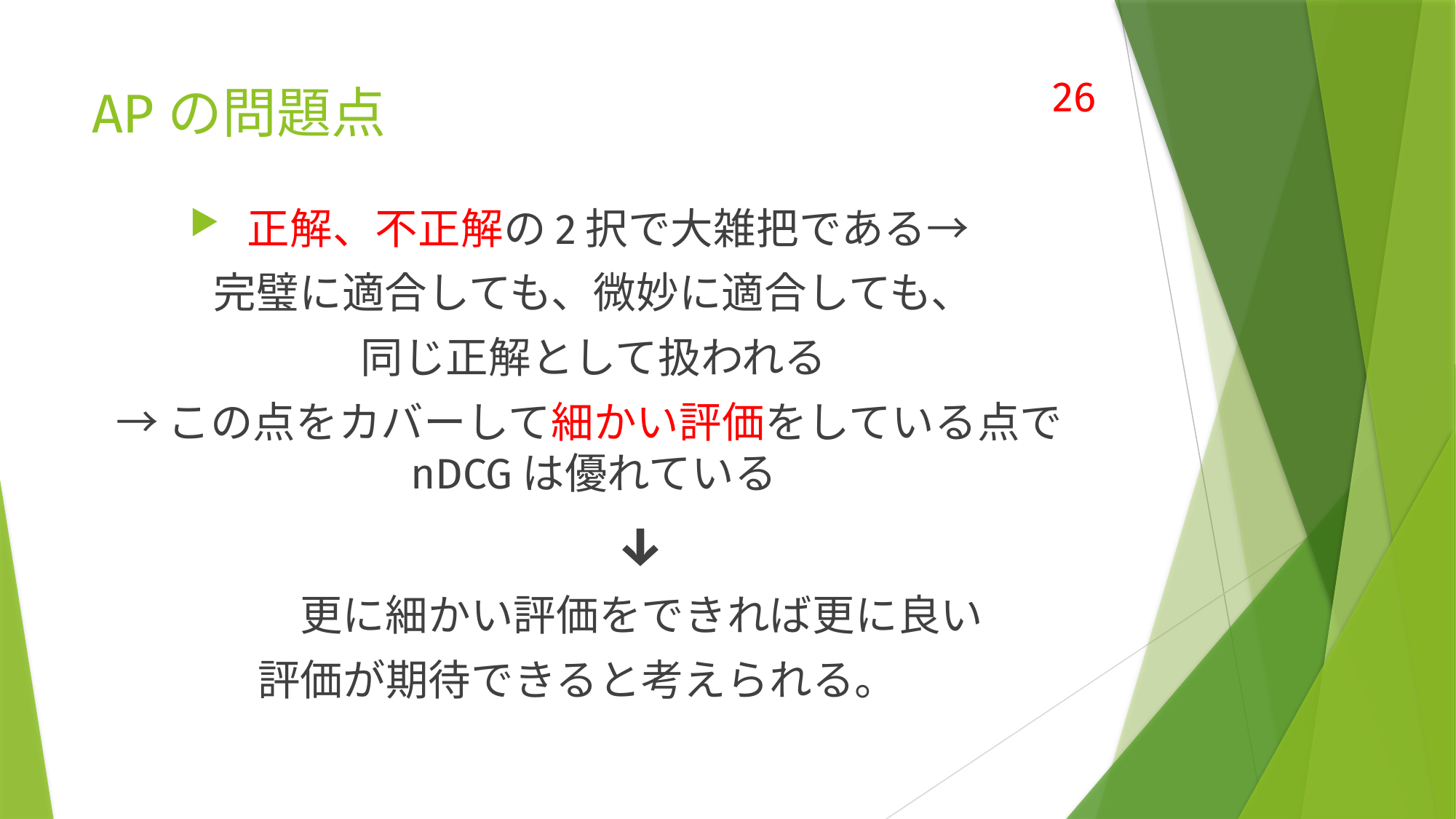

# APの問題点
26
正解、不正解の2択で大雑把である→
完璧に適合しても、微妙に適合しても、
同じ正解として扱われる
→この点をカバーして細かい評価をしている点でnDCGは優れている
								  ↓
	更に細かい評価をできれば更に良い
評価が期待できると考えられる。